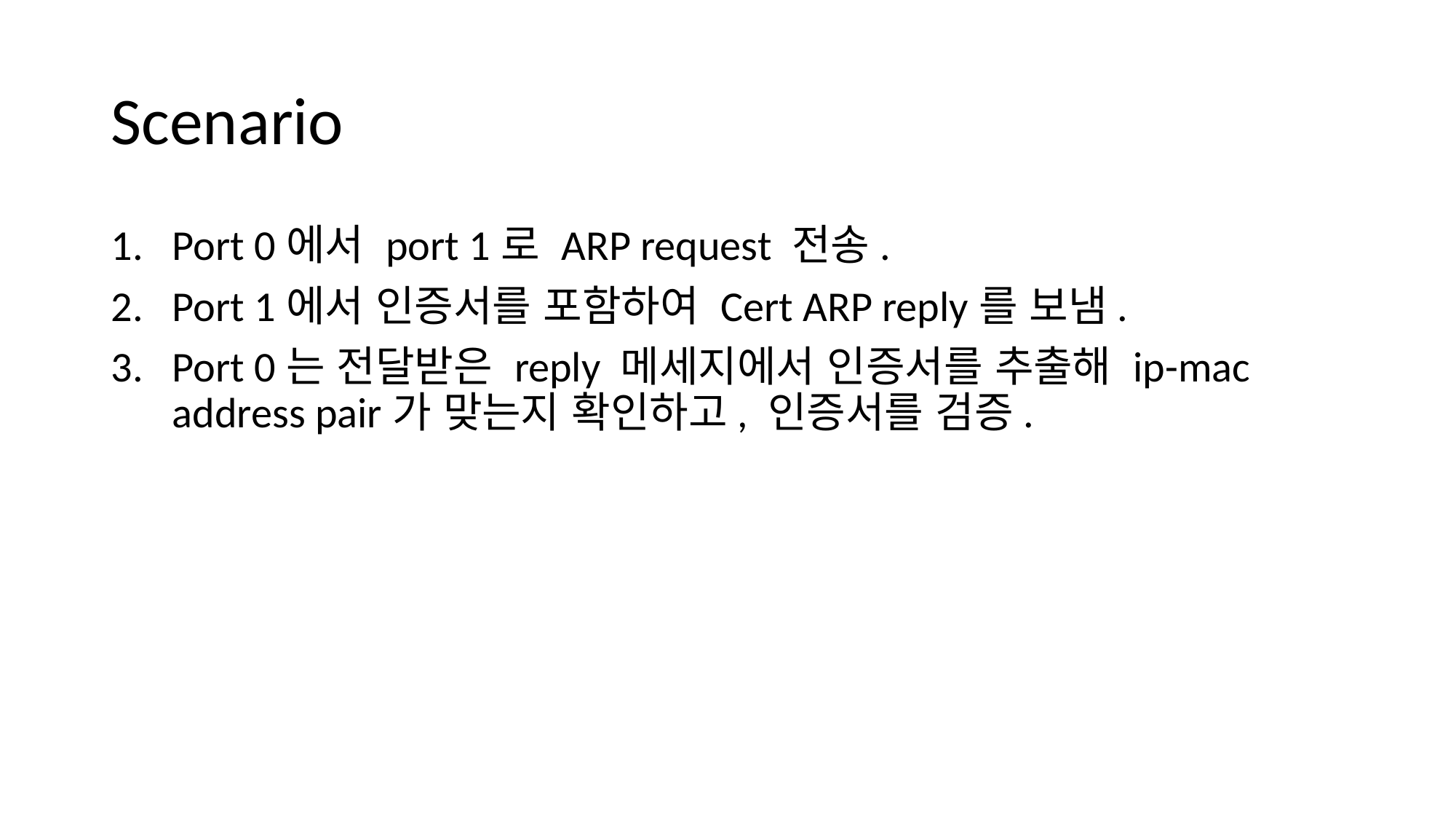

# Scenario
Port 0에서 port 1로 ARP request 전송.
Port 1에서 인증서를 포함하여 Cert ARP reply를 보냄.
Port 0는 전달받은 reply 메세지에서 인증서를 추출해 ip-mac address pair가 맞는지 확인하고, 인증서를 검증.